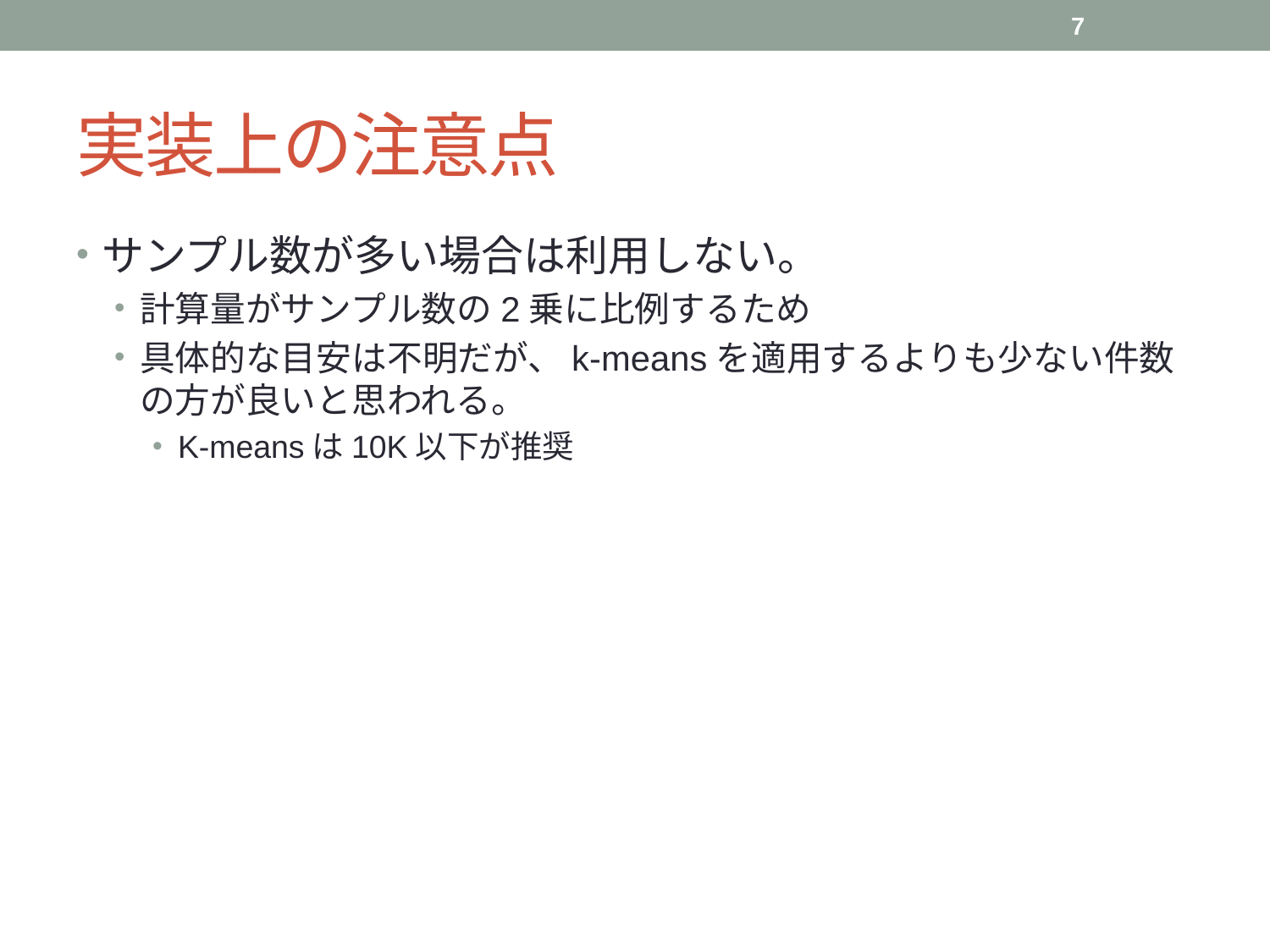

7
# 実装上の注意点
サンプル数が多い場合は利用しない。
計算量がサンプル数の2乗に比例するため
具体的な目安は不明だが、k-meansを適用するよりも少ない件数の方が良いと思われる。
K-meansは10K以下が推奨